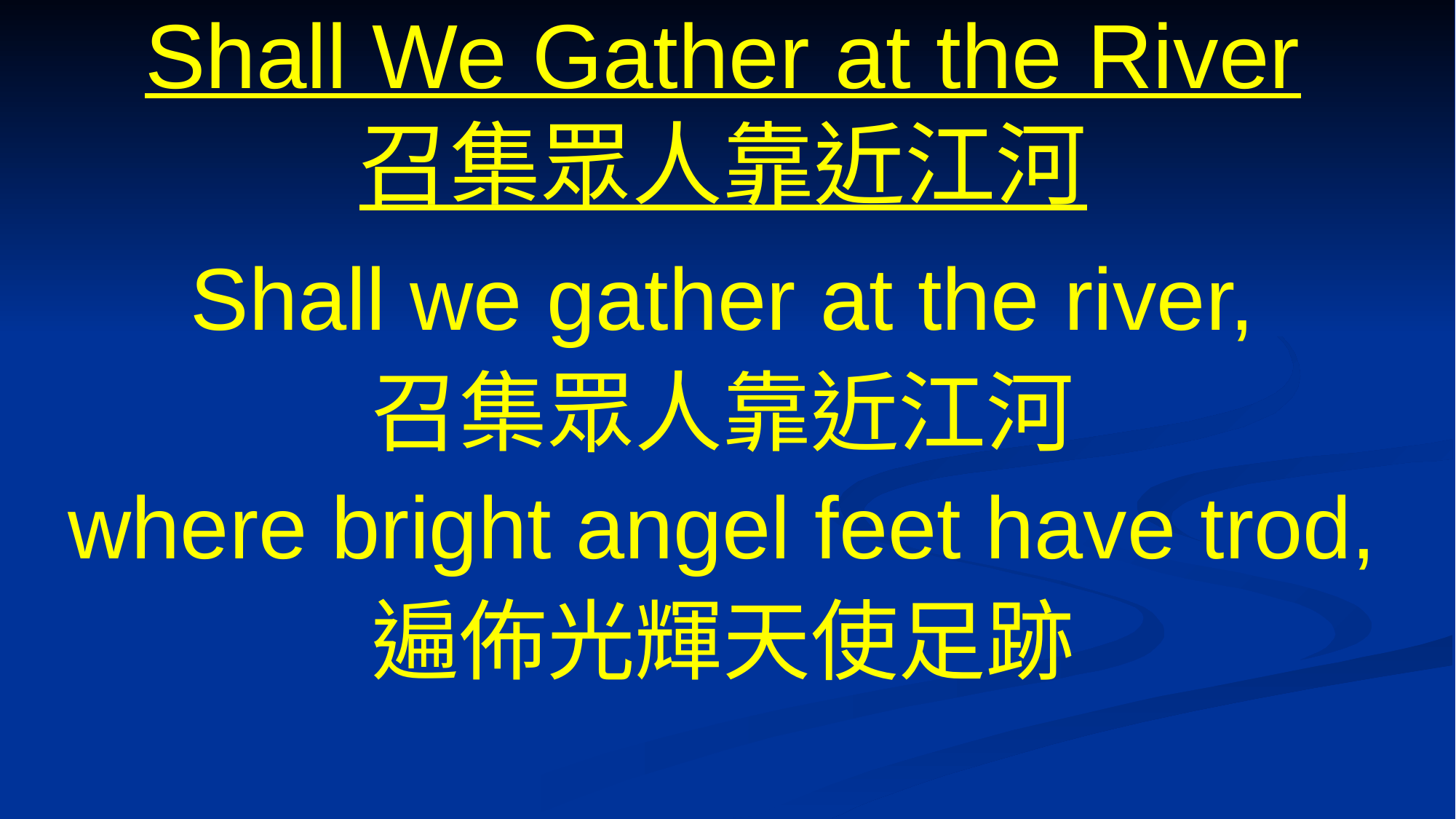

# Shall We Gather at the River 召集眾人靠近江河
Shall we gather at the river,
召集眾人靠近江河
where bright angel feet have trod,
遍佈光輝天使足跡